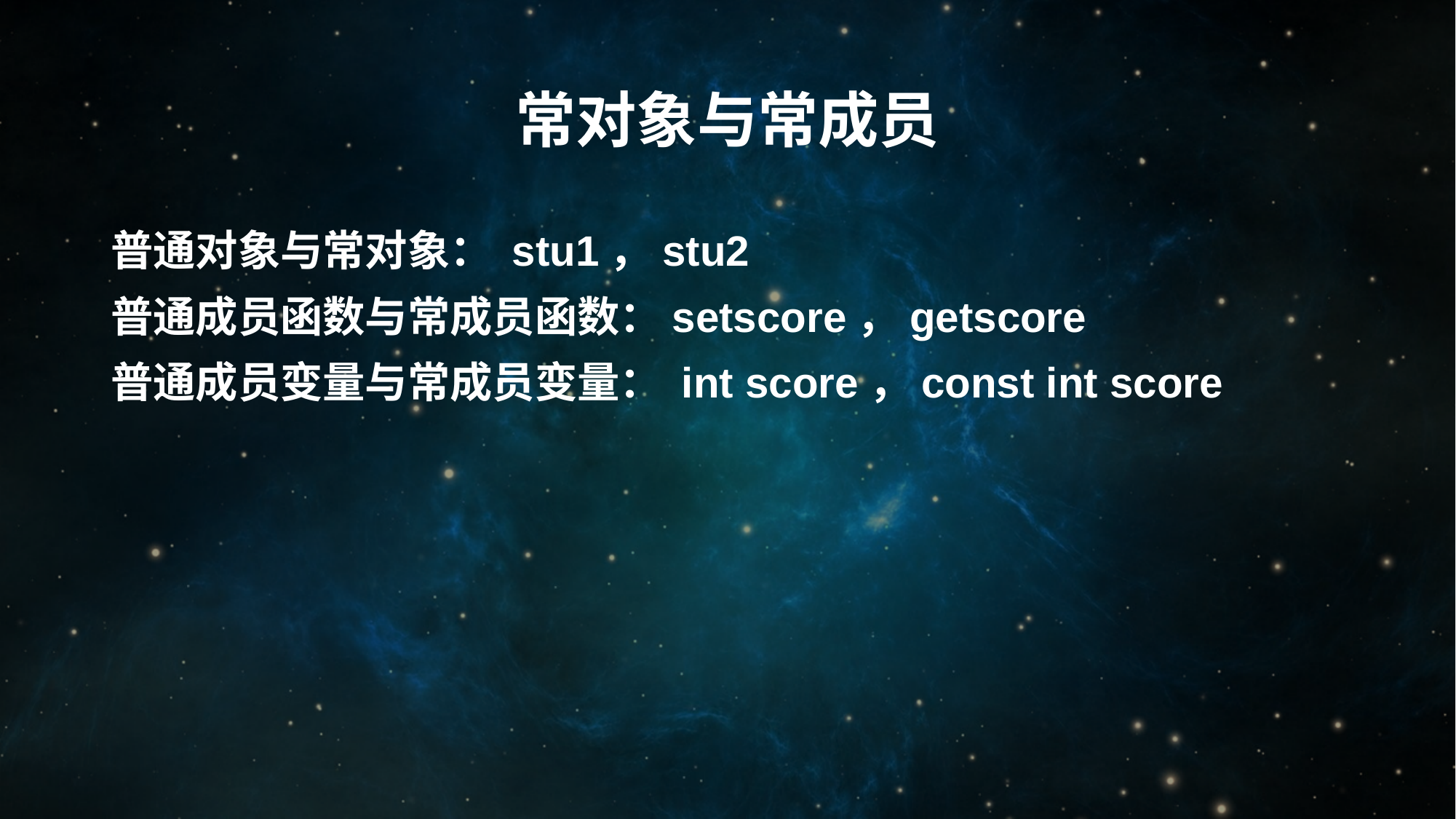

# 常对象与常成员
普通对象与常对象： stu1，stu2
普通成员函数与常成员函数：setscore，getscore
普通成员变量与常成员变量： int score，const int score